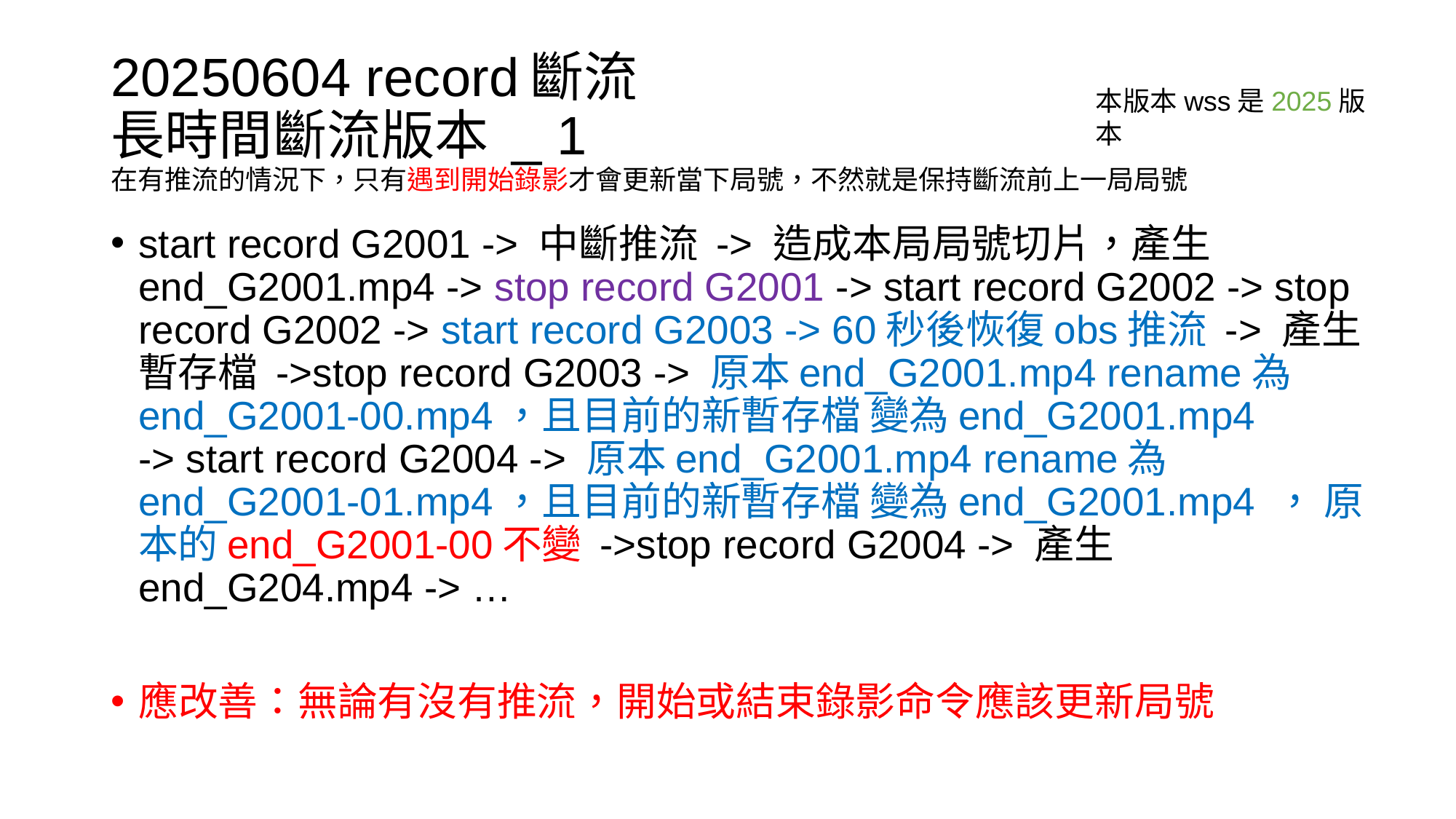

# 20250604 record斷流 長時間斷流版本 _ 1 在有推流的情況下，只有遇到開始錄影才會更新當下局號，不然就是保持斷流前上一局局號
本版本wss是2025版本
start record G2001 -> 中斷推流 -> 造成本局局號切片，產生end_G2001.mp4 -> stop record G2001 -> start record G2002 -> stop record G2002 -> start record G2003 -> 60秒後恢復obs推流 -> 產生暫存檔 ->stop record G2003 -> 原本end_G2001.mp4 rename為end_G2001-00.mp4，且目前的新暫存檔 變為end_G2001.mp4
-> start record G2004 -> 原本end_G2001.mp4 rename為end_G2001-01.mp4，且目前的新暫存檔 變為end_G2001.mp4 ， 原本的end_G2001-00不變 ->stop record G2004 -> 產生end_G204.mp4 -> …

應改善：無論有沒有推流，開始或結束錄影命令應該更新局號